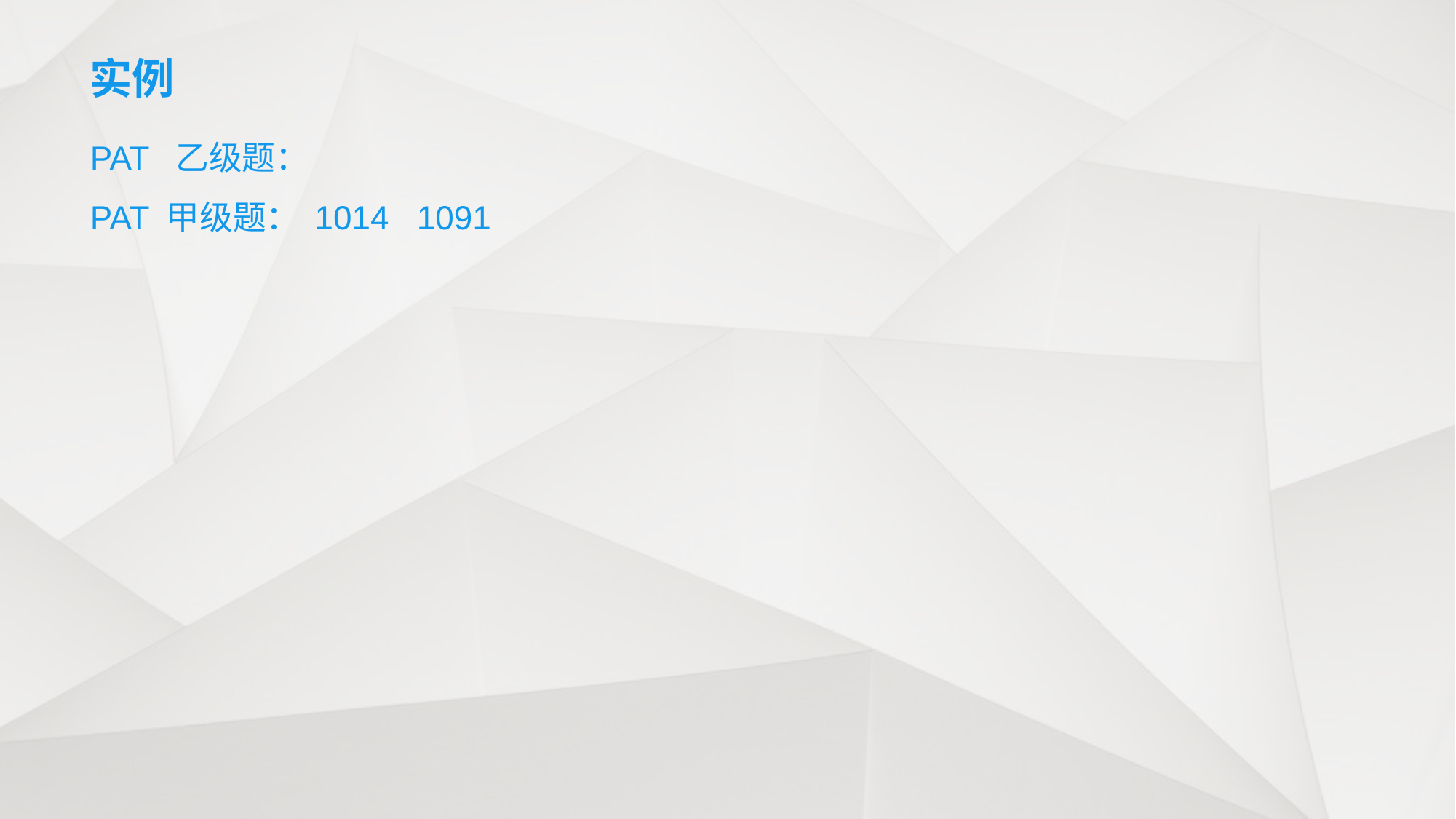

# 实例
PAT  乙级题：
PAT 甲级题： 1014   1091